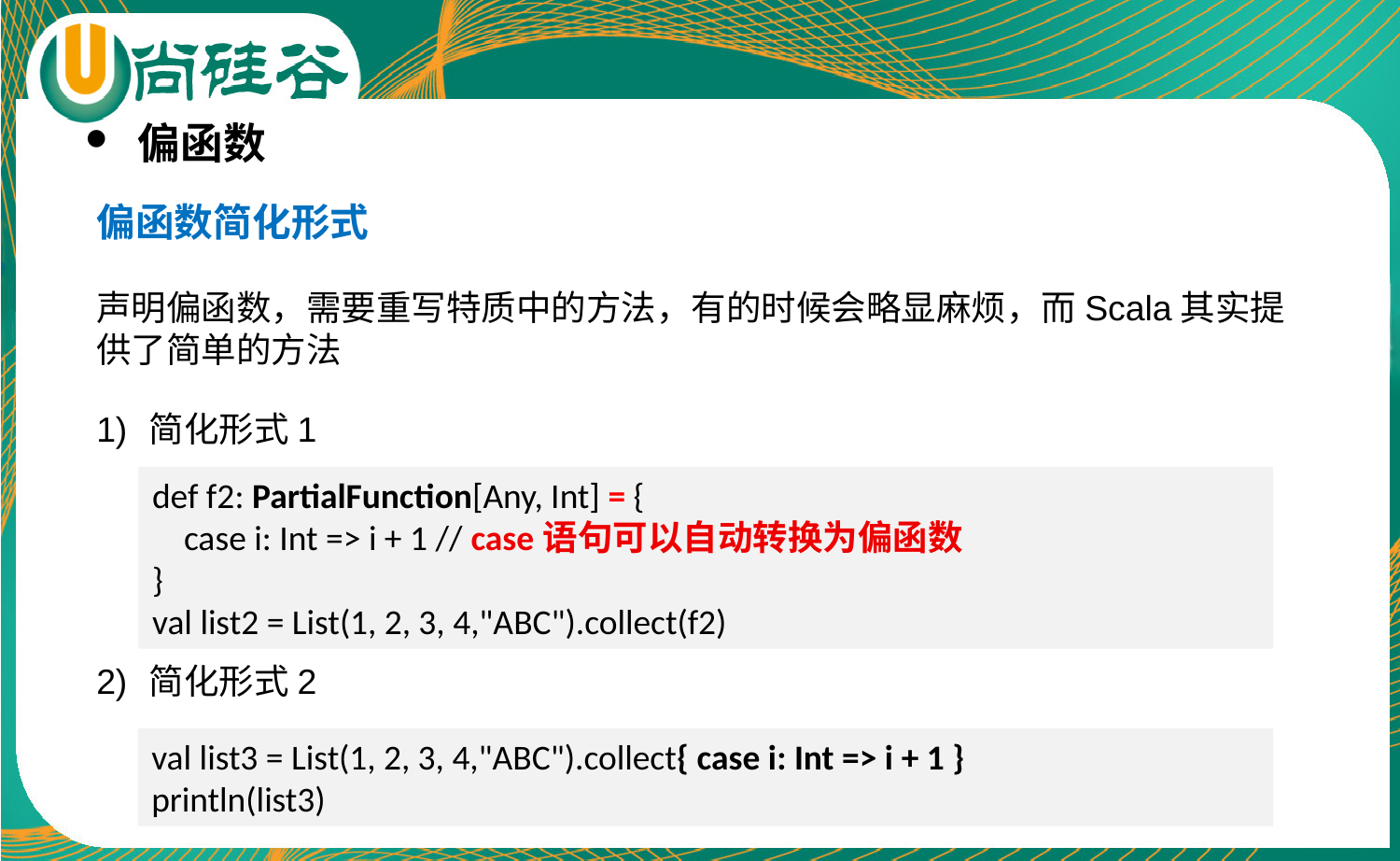

偏函数

偏函数简化形式

声明偏函数，需要重写特质中的方法，有的时候会略显麻烦，而Scala其实提供了简单的方法

简化形式1

简化形式2
def f2: PartialFunction[Any, Int] = {
    case i: Int => i + 1 // case语句可以自动转换为偏函数
}
val list2 = List(1, 2, 3, 4,"ABC").collect(f2)
val list3 = List(1, 2, 3, 4,"ABC").collect{ case i: Int => i + 1 }
println(list3)